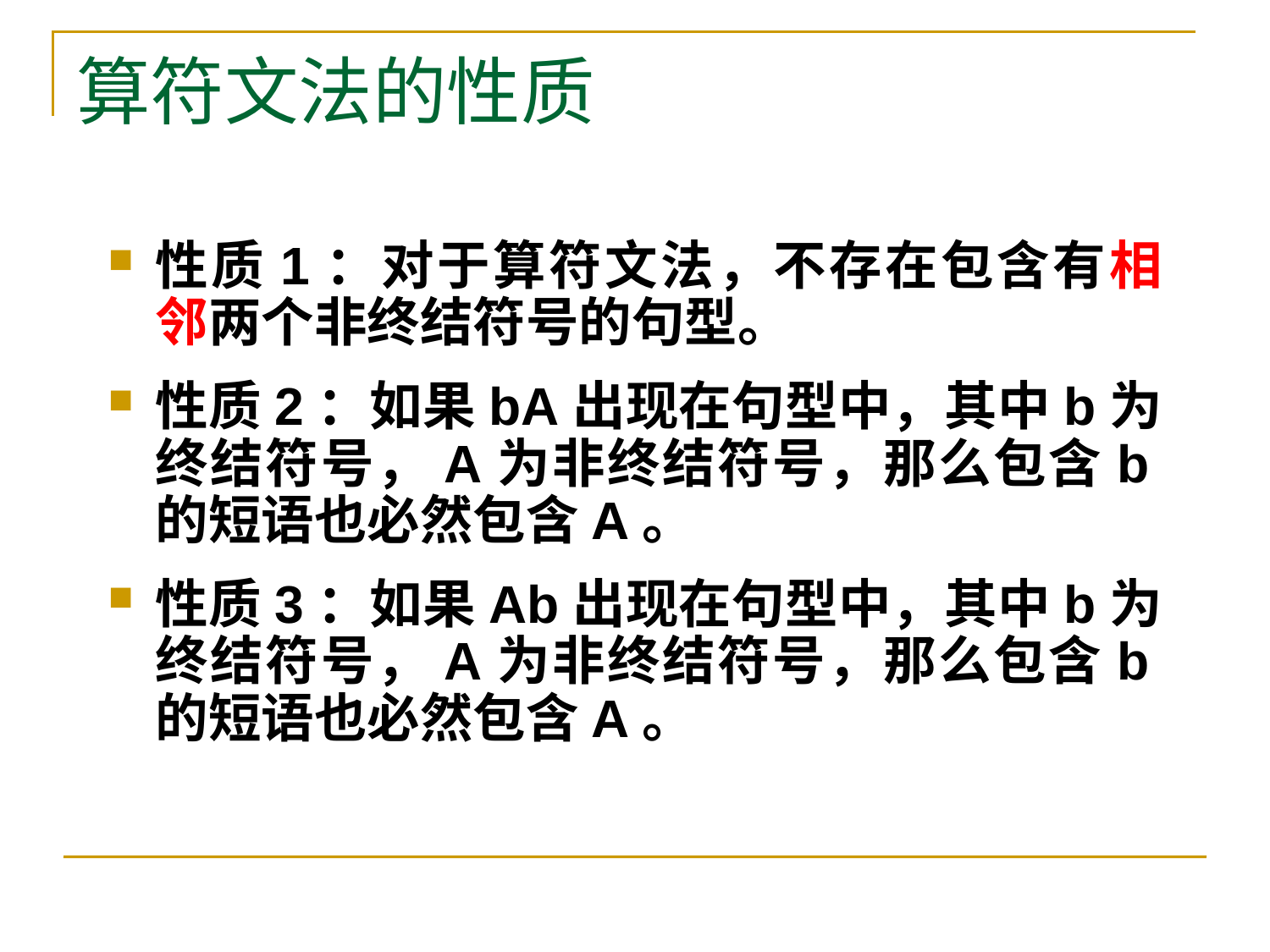

# 算符文法的性质
性质1：对于算符文法，不存在包含有相邻两个非终结符号的句型。
性质2：如果bA出现在句型中，其中b为终结符号，A为非终结符号，那么包含b的短语也必然包含A。
性质3：如果Ab出现在句型中，其中b为终结符号，A为非终结符号，那么包含b的短语也必然包含A。
37